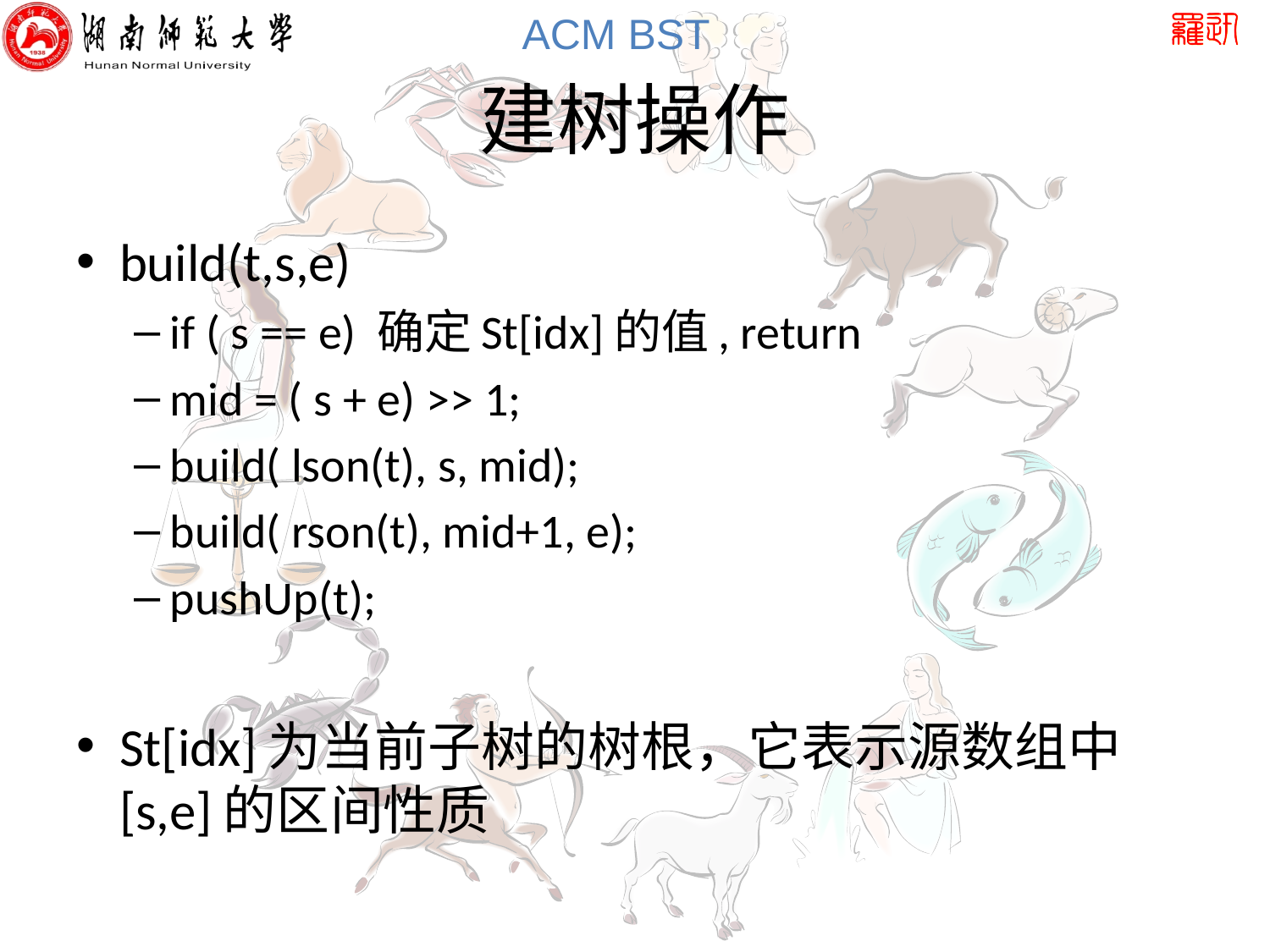

# 建树操作
build(t,s,e)
if ( s == e) 确定St[idx]的值, return
mid = ( s + e) >> 1;
build( lson(t), s, mid);
build( rson(t), mid+1, e);
pushUp(t);

St[idx]为当前子树的树根，它表示源数组中[s,e]的区间性质